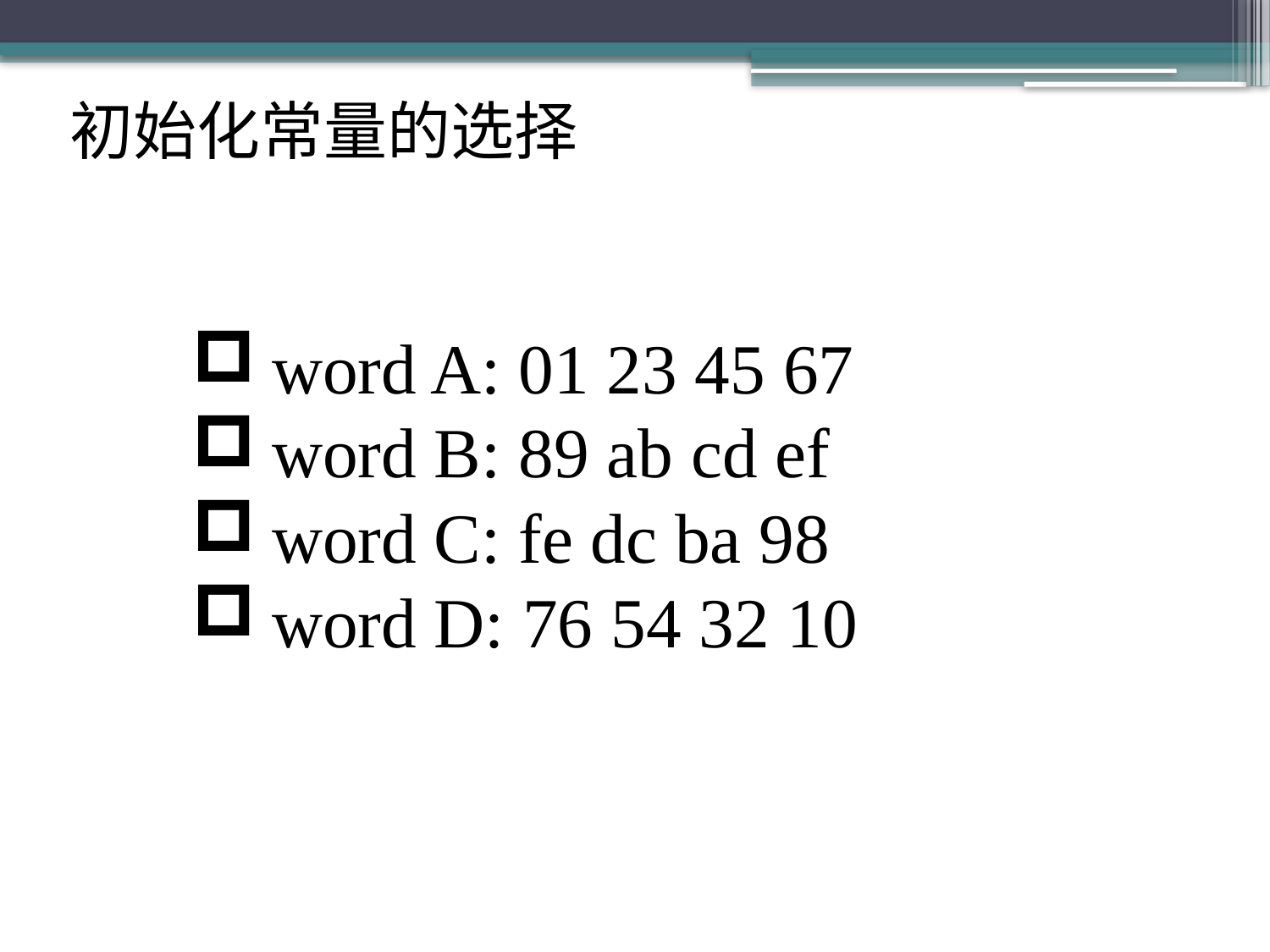

初始化常量的选择
word A: 01 23 45 67
word B: 89 ab cd ef
word C: fe dc ba 98
word D: 76 54 32 10